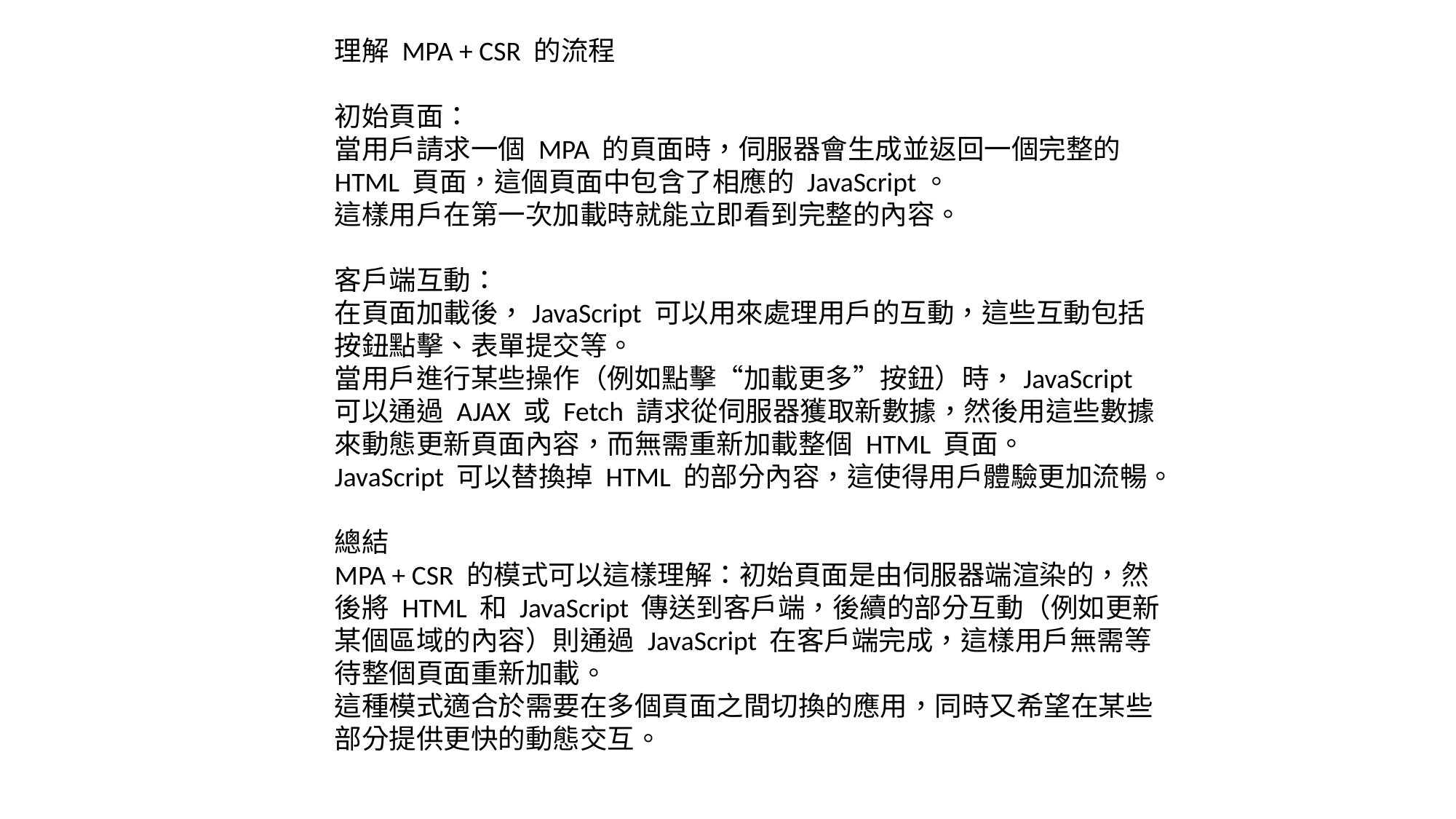

理解 MPA + CSR 的流程

初始頁面：
當用戶請求一個 MPA 的頁面時，伺服器會生成並返回一個完整的 HTML 頁面，這個頁面中包含了相應的 JavaScript。
這樣用戶在第一次加載時就能立即看到完整的內容。

客戶端互動：
在頁面加載後，JavaScript 可以用來處理用戶的互動，這些互動包括按鈕點擊、表單提交等。
當用戶進行某些操作（例如點擊“加載更多”按鈕）時，JavaScript 可以通過 AJAX 或 Fetch 請求從伺服器獲取新數據，然後用這些數據來動態更新頁面內容，而無需重新加載整個 HTML 頁面。
JavaScript 可以替換掉 HTML 的部分內容，這使得用戶體驗更加流暢。

總結
MPA + CSR 的模式可以這樣理解：初始頁面是由伺服器端渲染的，然後將 HTML 和 JavaScript 傳送到客戶端，後續的部分互動（例如更新某個區域的內容）則通過 JavaScript 在客戶端完成，這樣用戶無需等待整個頁面重新加載。
這種模式適合於需要在多個頁面之間切換的應用，同時又希望在某些部分提供更快的動態交互。